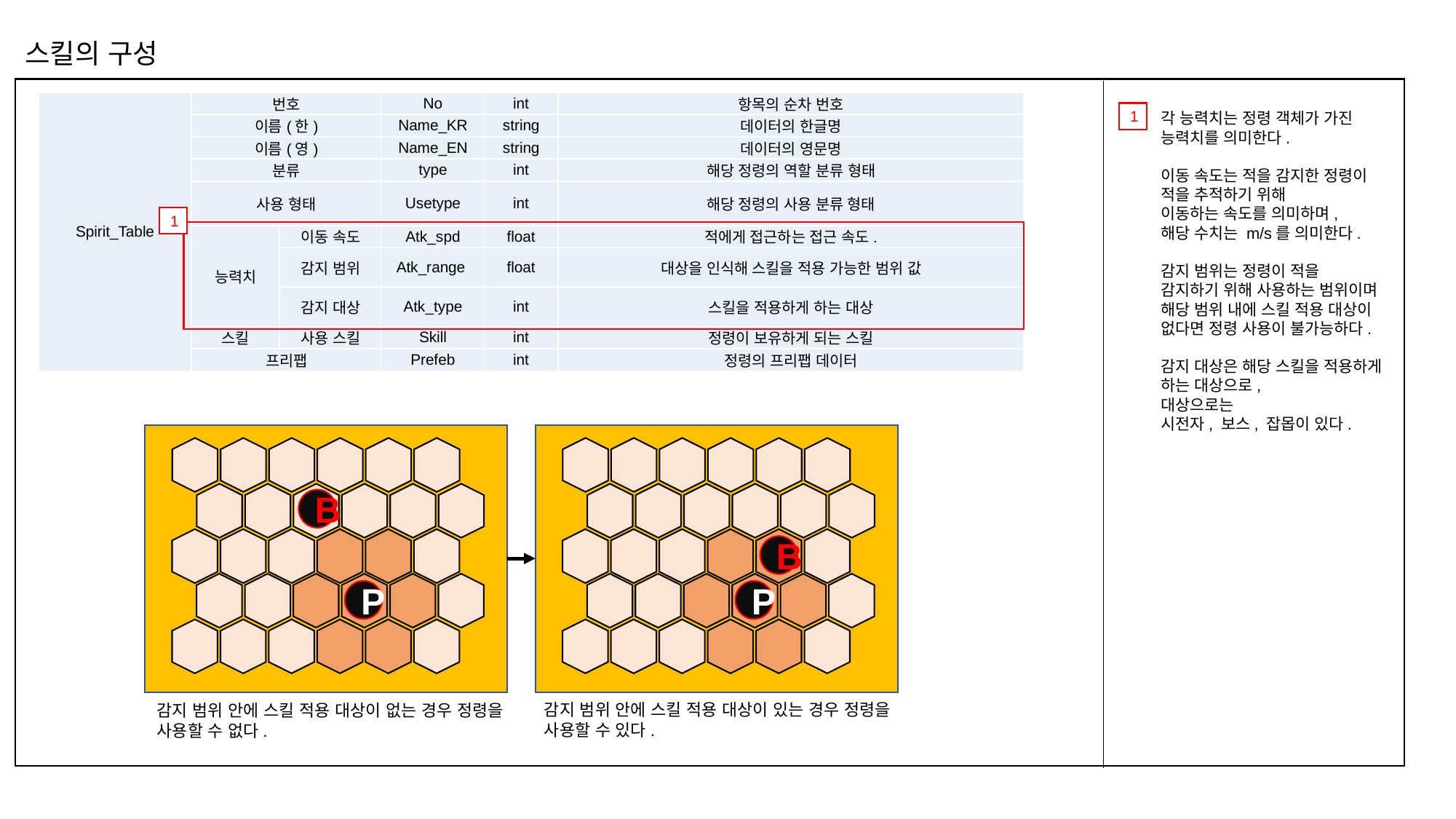

스킬의 구성

| Spirit\_Table | 번호 |  | No | int | 항목의 순차 번호 |
| --- | --- | --- | --- | --- | --- |
|  | 이름(한) |  | Name\_KR | string | 데이터의 한글명 |
|  | 이름(영) |  | Name\_EN | string | 데이터의 영문명 |
|  | 분류 |  | type | int | 해당 정령의 역할 분류 형태 |
|  | 사용 형태 |  | Usetype | int | 해당 정령의 사용 분류 형태 |
|  | 능력치 | 이동 속도 | Atk\_spd | float | 적에게 접근하는 접근 속도. |
|  |  | 감지 범위 | Atk\_range | float | 대상을 인식해 스킬을 적용 가능한 범위 값 |
|  |  | 감지 대상 | Atk\_type | int | 스킬을 적용하게 하는 대상 |
|  | 스킬 | 사용 스킬 | Skill | int | 정령이 보유하게 되는 스킬 |
|  | 프리팹 |  | Prefeb | int | 정령의 프리팹 데이터 |
1
각 능력치는 정령 객체가 가진
능력치를 의미한다.

이동 속도는 적을 감지한 정령이 적을 추적하기 위해
이동하는 속도를 의미하며,
해당 수치는 m/s를 의미한다.

감지 범위는 정령이 적을
감지하기 위해 사용하는 범위이며 해당 범위 내에 스킬 적용 대상이 없다면 정령 사용이 불가능하다.

감지 대상은 해당 스킬을 적용하게 하는 대상으로,
대상으로는
시전자, 보스, 잡몹이 있다.
1

B

B

P
P

감지 범위 안에 스킬 적용 대상이 있는 경우 정령을 사용할 수 있다.
감지 범위 안에 스킬 적용 대상이 없는 경우 정령을 사용할 수 없다.